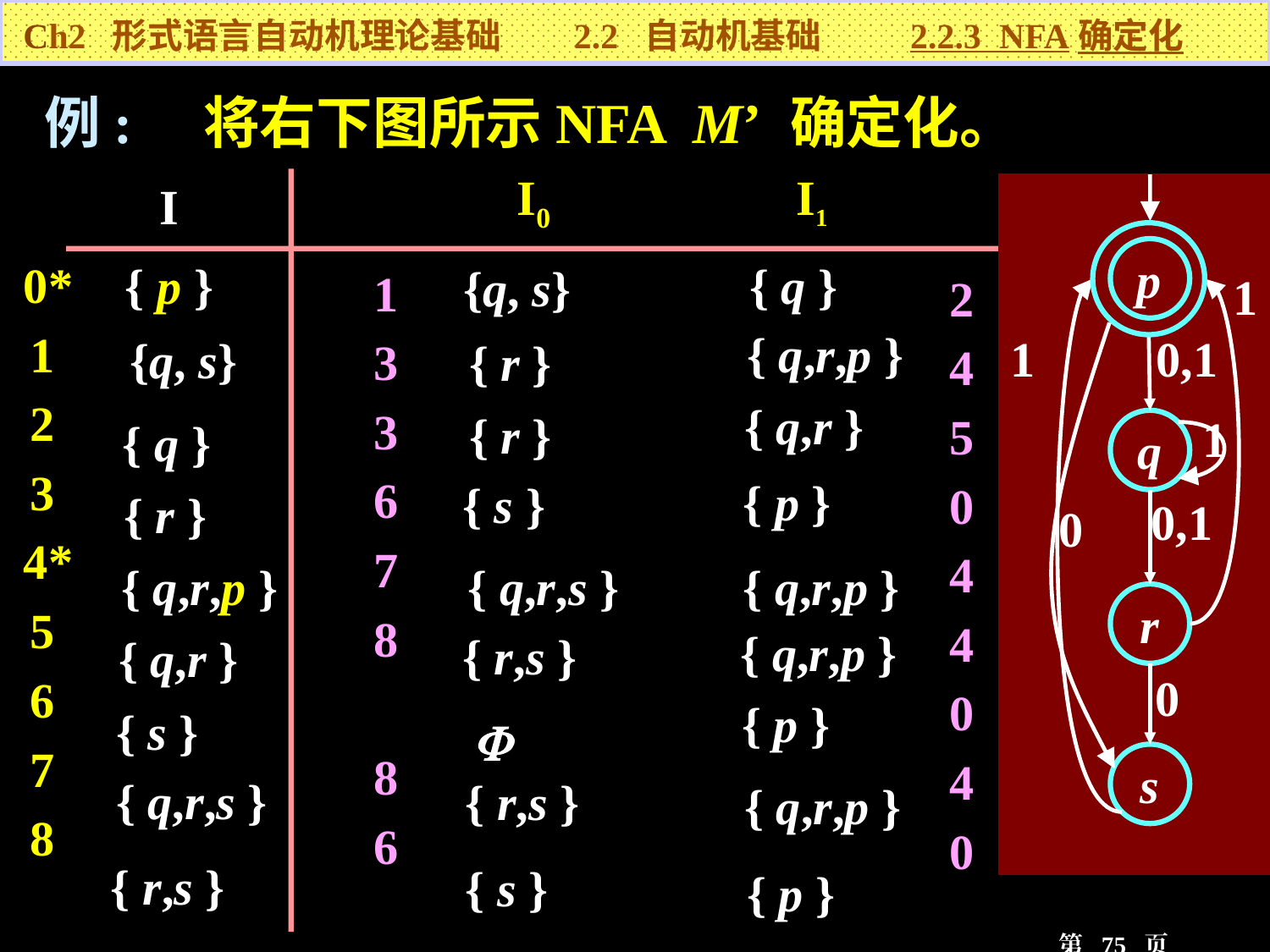

Ch2  形式语言自动机理论基础        2.2  自动机基础          2.2.3  NFA确定化

例:    将右下图所示NFA  M’ 确定化。
 I0                    I1
I

{ p }

p

{ q }
{q, s}
1
 0*
1
2
3
 4*
5
6
7
8
1
3
3
6
7
8

8
6
2
4
5
0
4
4
0
4
0
{ q,r,p }
0,1
1

{q, s}
{ q }
{ r }
{ q,r }
{ r }
1
q
1
{ p }
{ s }
{ r }
{ q,r,p }
0,1
0
{ q,r,s }
{ q,r,p }
r
{ q,r,p }
{ r,s }
{ q,r }
0
{ p }
{ s }
Φ
s
{ q,r,s }
{ r,s }
{ q,r,p }
{ r,s }
{ s }
{ p }